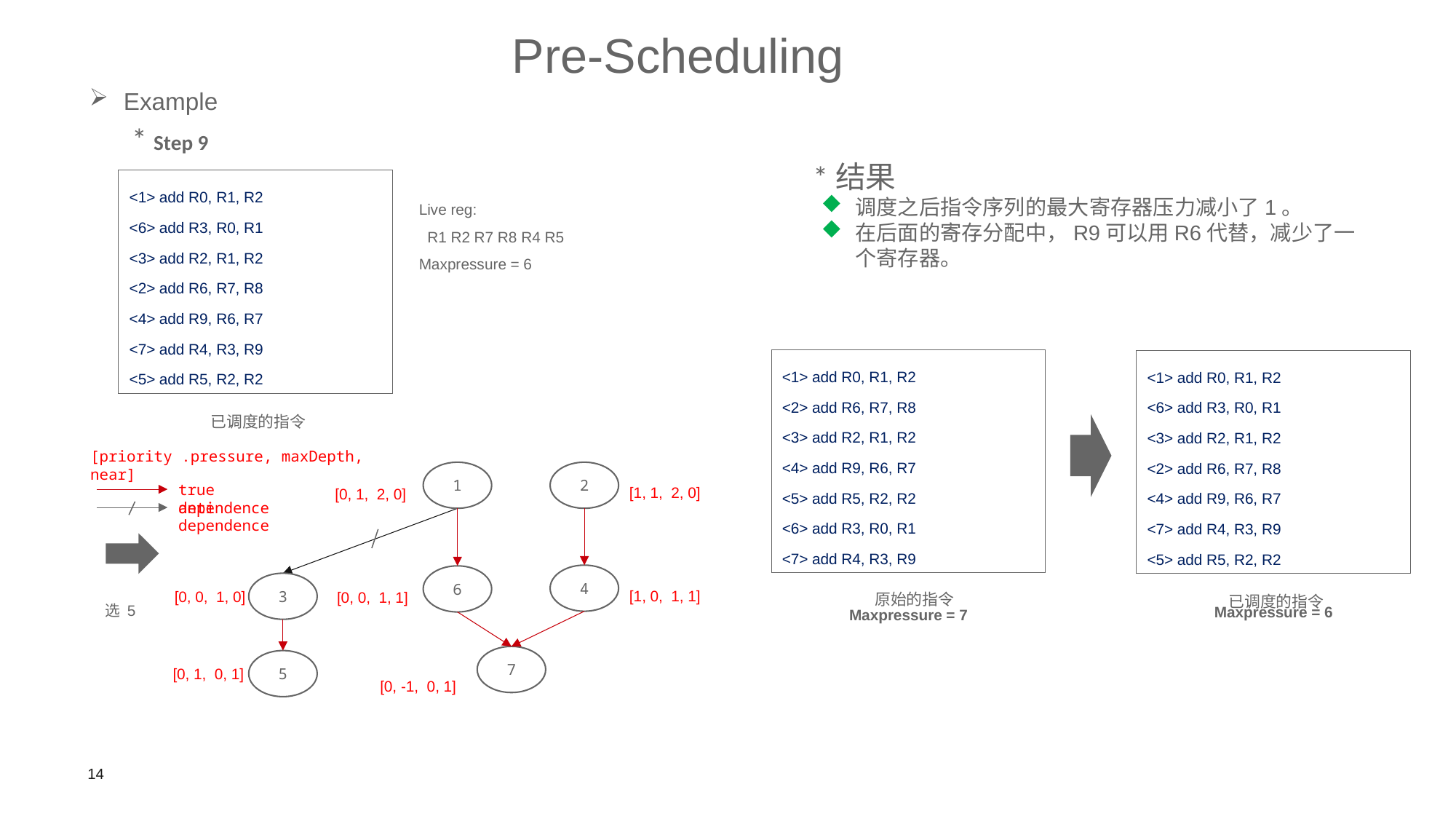

Pre-Scheduling
Example

* Step 9
<1> add R0, R1, R2
<6> add R3, R0, R1
<3> add R2, R1, R2
<2> add R6, R7, R8
<4> add R9, R6, R7
<7> add R4, R3, R9
<5> add R5, R2, R2
已调度的指令
Live reg:
  R1 R2 R7 R8 R4 R5
Maxpressure = 6
[priority .pressure, maxDepth, near]
true dependence
anti dependence
[1, 1,  2, 0]
[0, 1,  2, 0]
1
2
[1, 0,  1, 1]
[0, 0,  1, 1]
4
6
7
[0, -1,  0, 1]
[0, 0,  1, 0]
3
[0, 1,  0, 1]
5

选 5

*结果
调度之后指令序列的最大寄存器压力减小了1。
在后面的寄存分配中，R9可以用R6代替，减少了一个寄存器。

<1> add R0, R1, R2
<2> add R6, R7, R8
<3> add R2, R1, R2
<4> add R9, R6, R7
<5> add R5, R2, R2
<6> add R3, R0, R1
<7> add R4, R3, R9
原始的指令
Maxpressure = 7
<1> add R0, R1, R2
<6> add R3, R0, R1
<3> add R2, R1, R2
<2> add R6, R7, R8
<4> add R9, R6, R7
<7> add R4, R3, R9
<5> add R5, R2, R2
已调度的指令
Maxpressure = 6